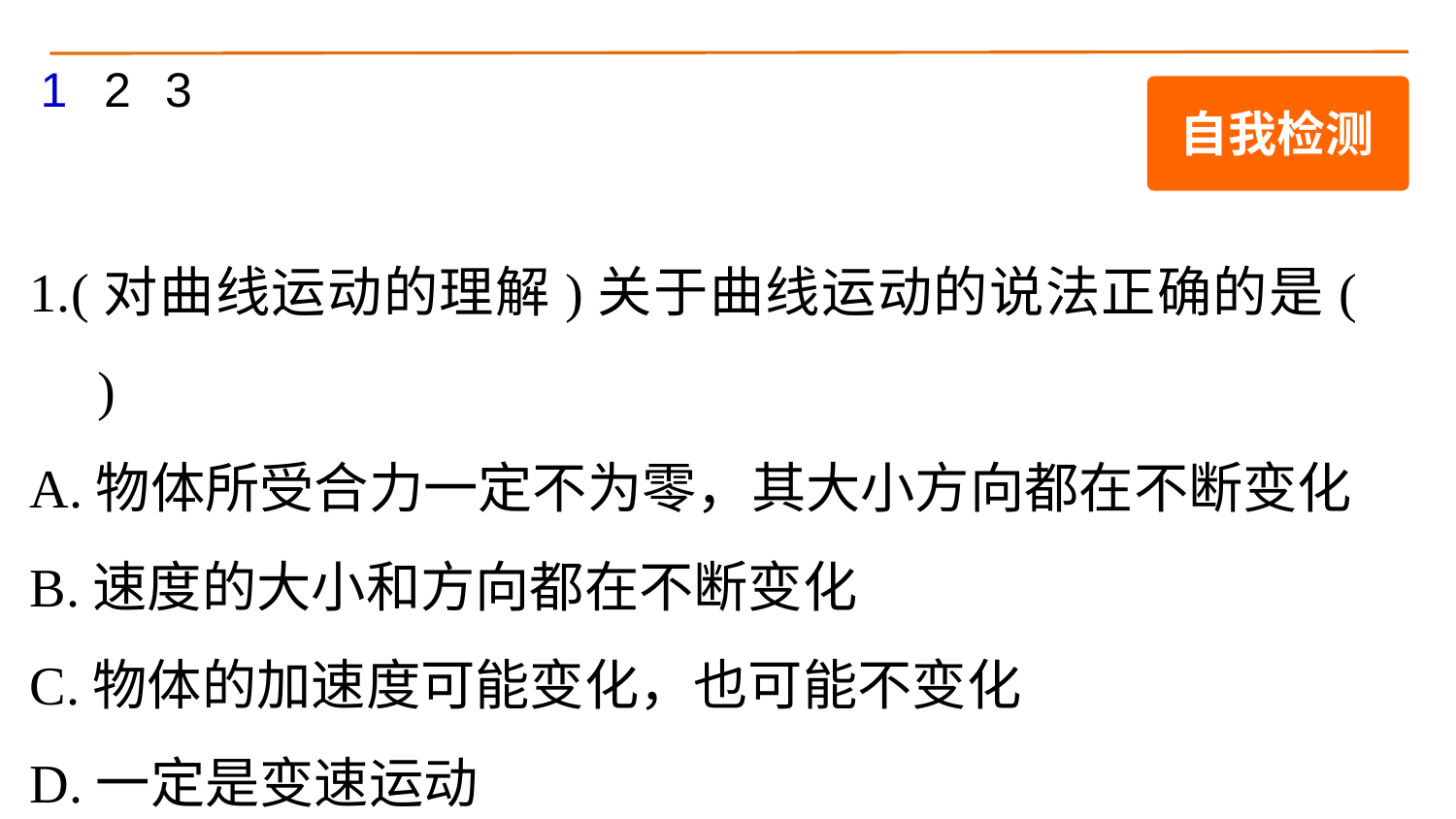

1
2
3

自我检测
1.(对曲线运动的理解)关于曲线运动的说法正确的是(　　)
A.物体所受合力一定不为零，其大小方向都在不断变化
B.速度的大小和方向都在不断变化
C.物体的加速度可能变化，也可能不变化
D.一定是变速运动